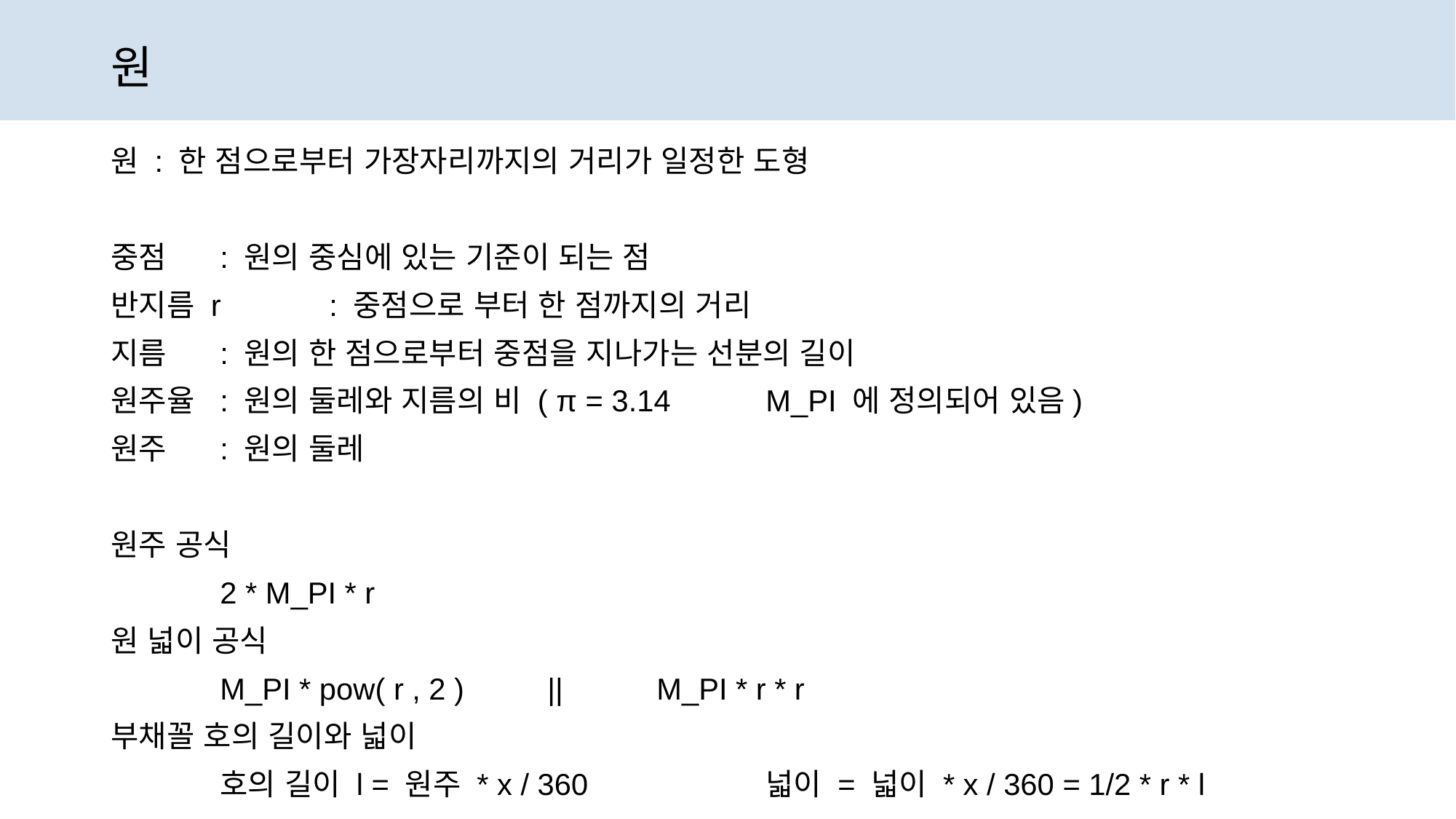

# 원
원 : 한 점으로부터 가장자리까지의 거리가 일정한 도형

중점 	: 원의 중심에 있는 기준이 되는 점
반지름 r	: 중점으로 부터 한 점까지의 거리
지름	: 원의 한 점으로부터 중점을 지나가는 선분의 길이
원주율	: 원의 둘레와 지름의 비 ( π = 3.14	M_PI 에 정의되어 있음)
원주	: 원의 둘레

원주 공식
	2 * M_PI * r
원 넓이 공식
	M_PI * pow( r , 2 )	||	M_PI * r * r
부채꼴 호의 길이와 넓이
	호의 길이 l = 원주 * x / 360		넓이 = 넓이 * x / 360 = 1/2 * r * l